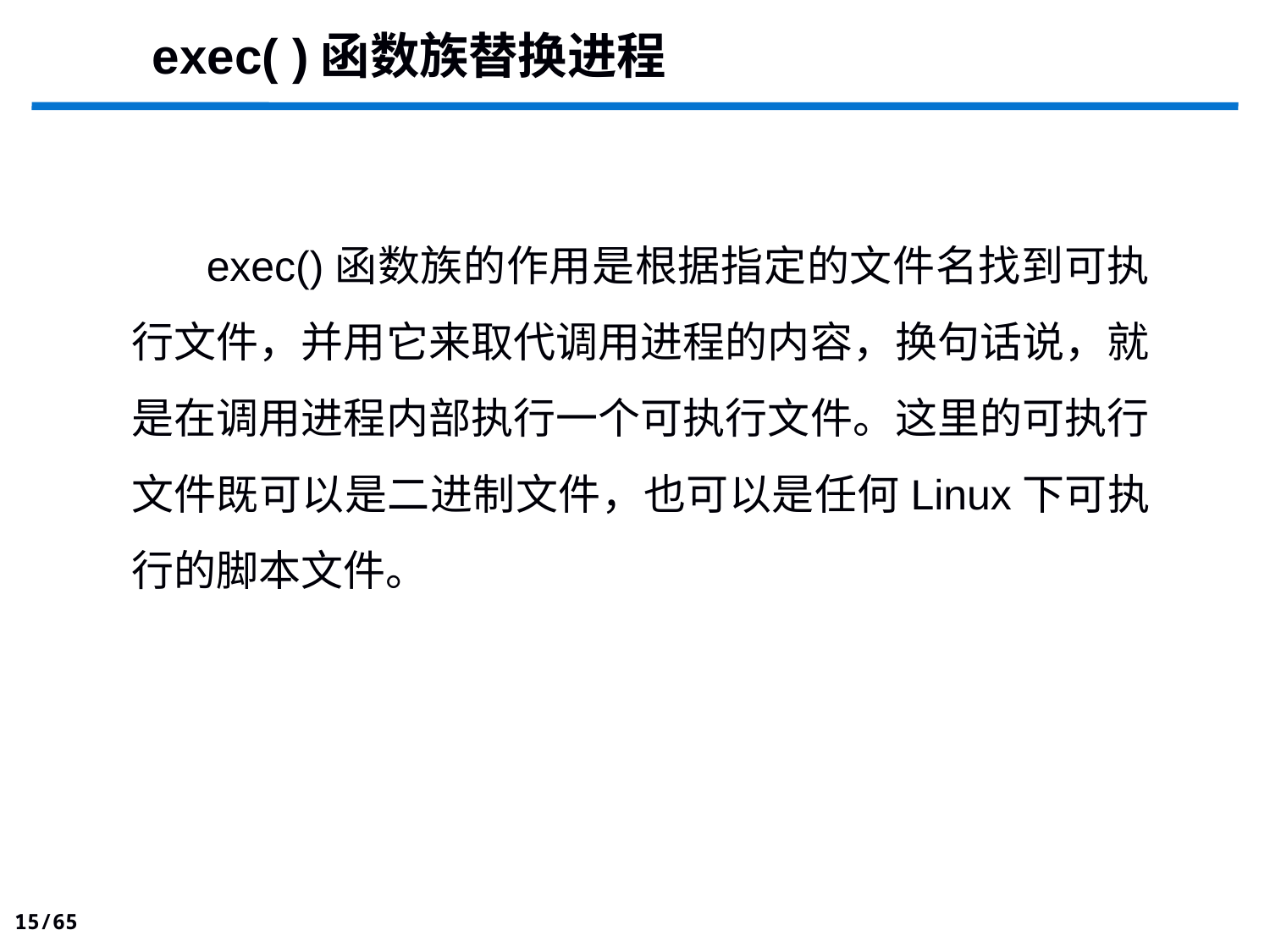

exec( )函数族替换进程
exec()函数族的作用是根据指定的文件名找到可执行文件，并用它来取代调用进程的内容，换句话说，就是在调用进程内部执行一个可执行文件。这里的可执行文件既可以是二进制文件，也可以是任何Linux下可执行的脚本文件。